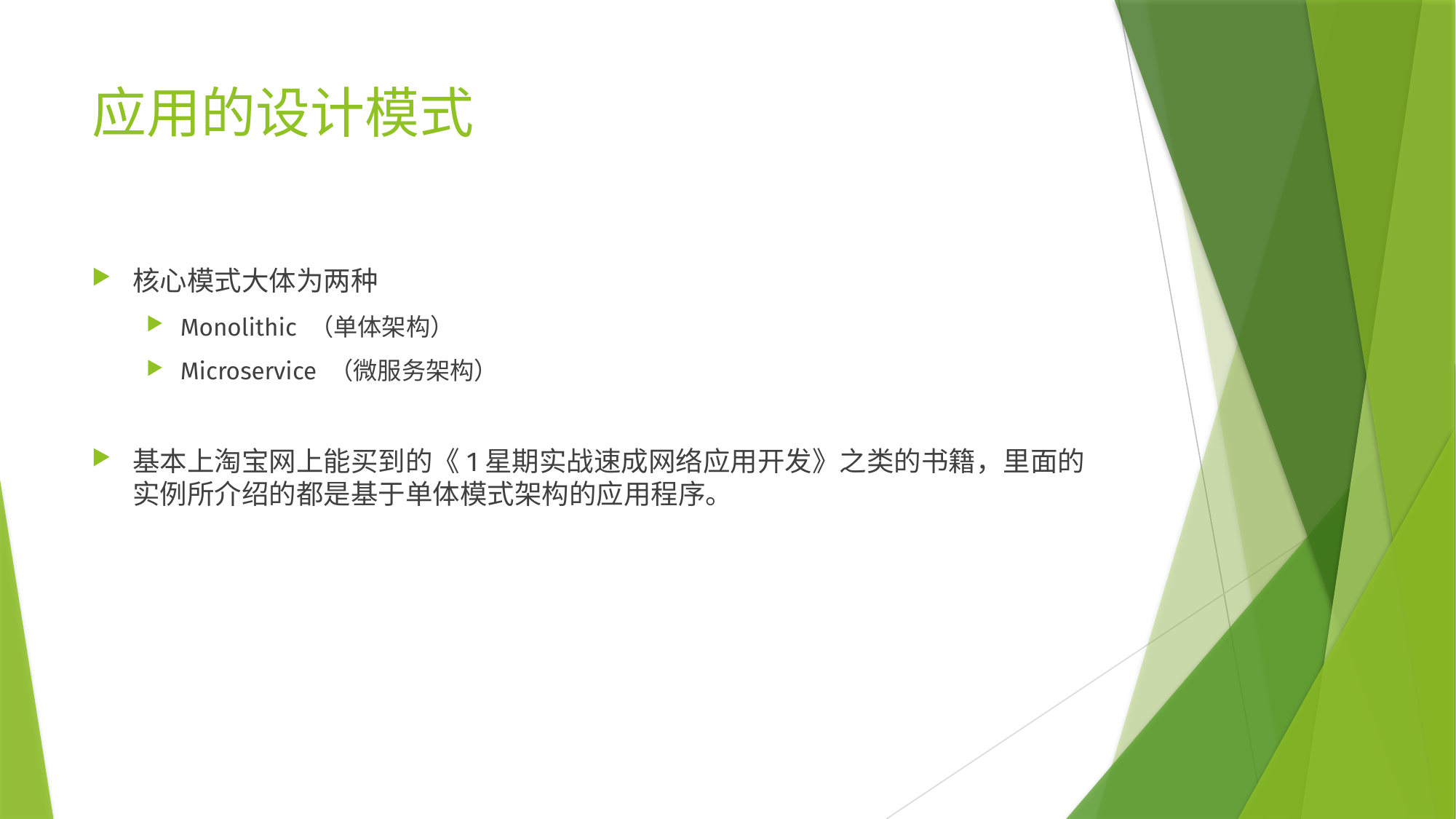

# 应用的设计模式
核心模式大体为两种
Monolithic （单体架构）
Microservice （微服务架构）

基本上淘宝网上能买到的《1星期实战速成网络应用开发》之类的书籍，里面的实例所介绍的都是基于单体模式架构的应用程序。